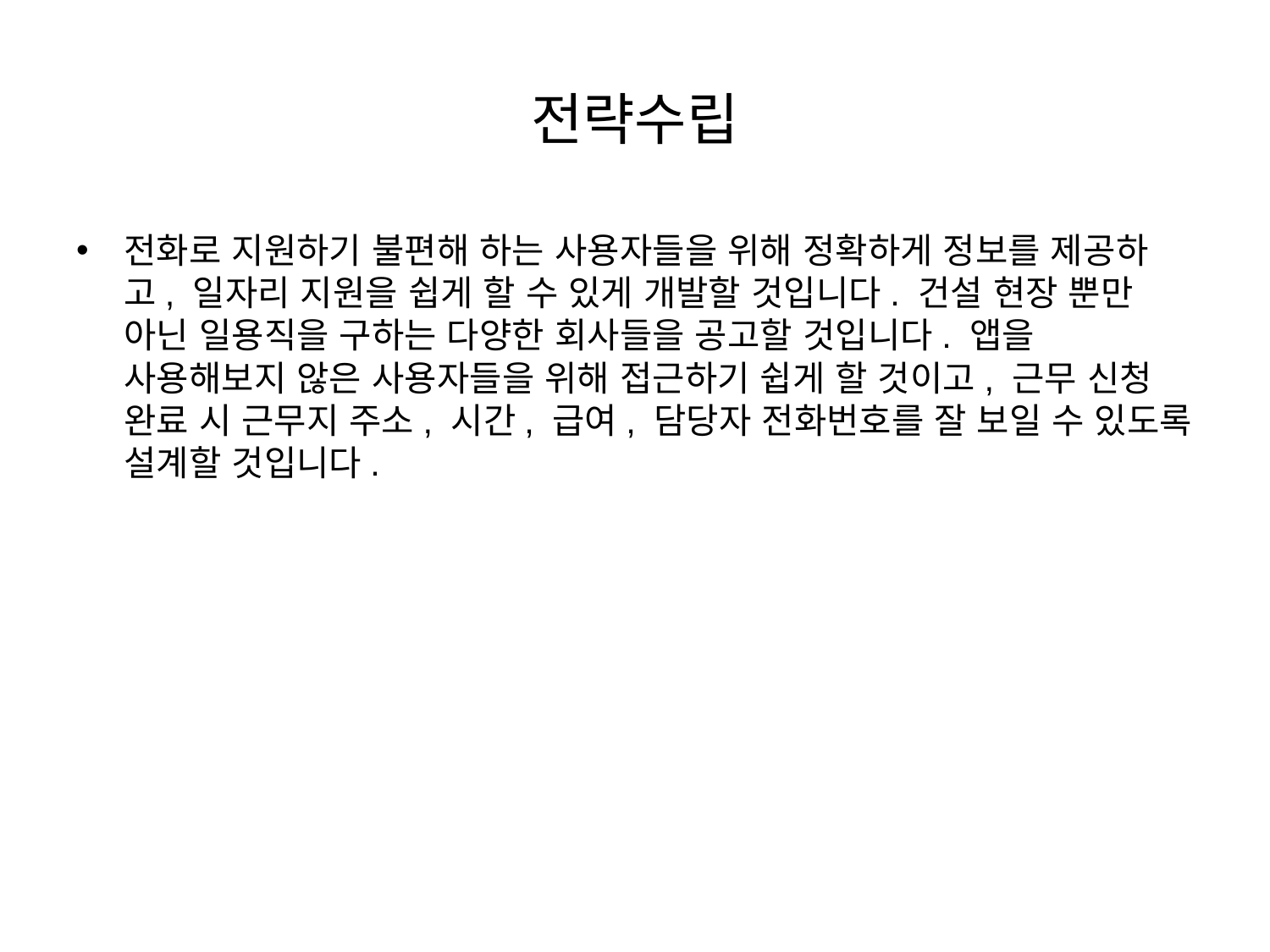

# 전략수립
전화로 지원하기 불편해 하는 사용자들을 위해 정확하게 정보를 제공하고, 일자리 지원을 쉽게 할 수 있게 개발할 것입니다. 건설 현장 뿐만 아닌 일용직을 구하는 다양한 회사들을 공고할 것입니다. 앱을 사용해보지 않은 사용자들을 위해 접근하기 쉽게 할 것이고, 근무 신청 완료 시 근무지 주소, 시간, 급여, 담당자 전화번호를 잘 보일 수 있도록 설계할 것입니다.